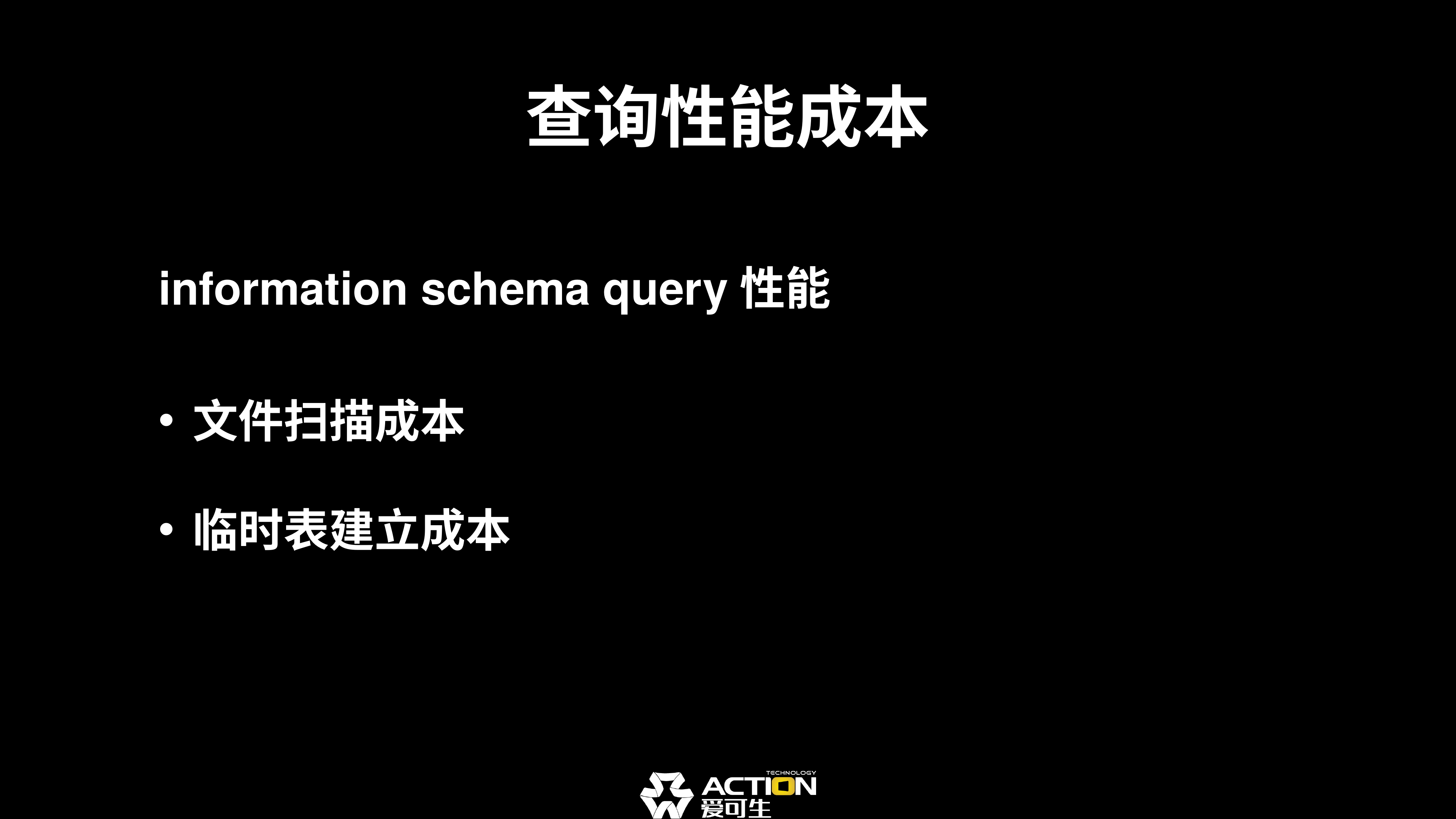

# 查询性能成本
information schema query性能
文件扫描成本
临时表建立成本